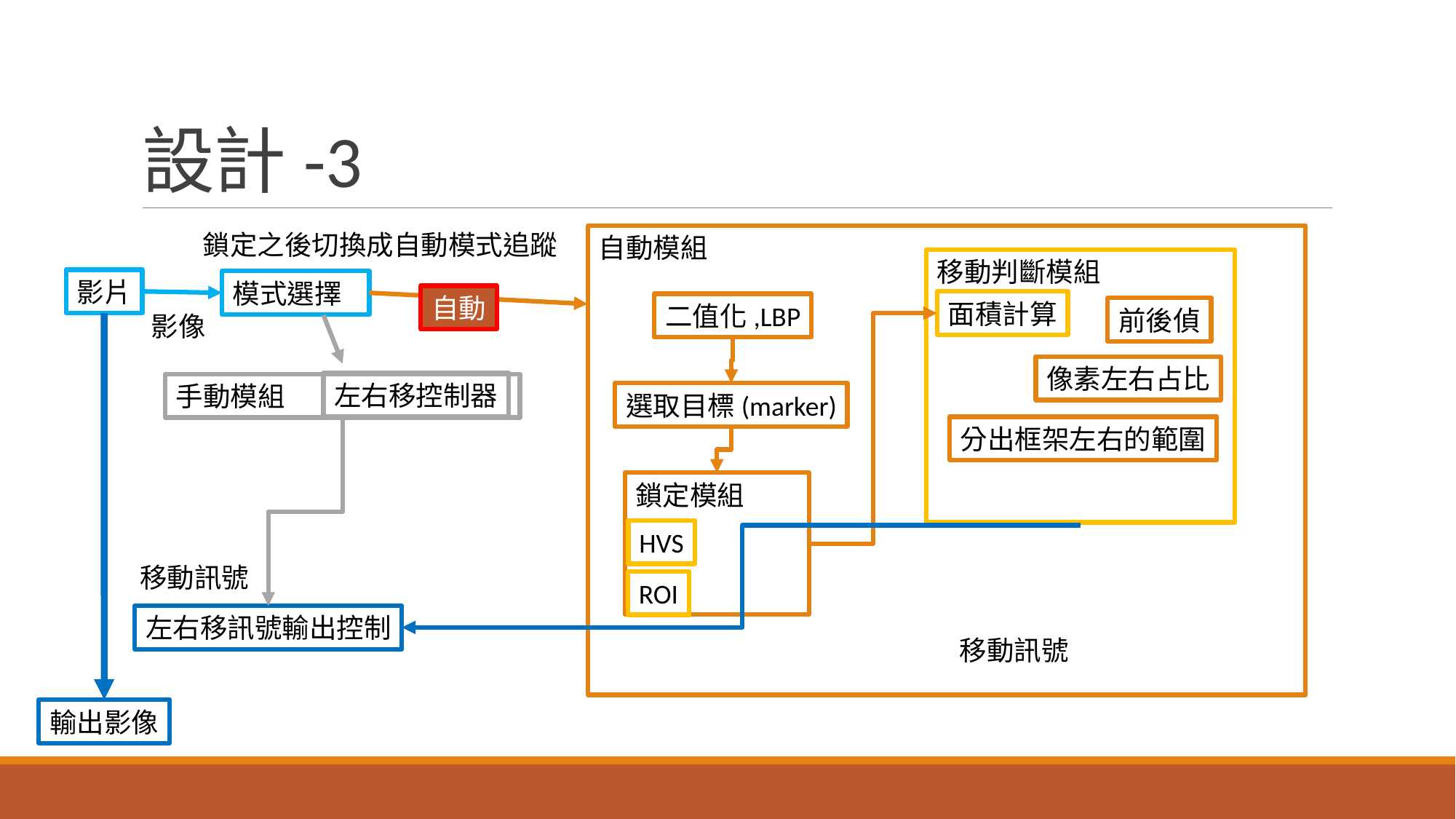

# 設計-3
鎖定之後切換成自動模式追蹤
自動模組

移動判斷模組

影片
模式選擇
自動
面積計算
二值化,LBP
前後偵
影像
像素左右占比
左右移控制器
手動模組
選取目標(marker)
分出框架左右的範圍
鎖定模組

HVS
移動訊號
ROI
左右移訊號輸出控制
移動訊號
輸出影像